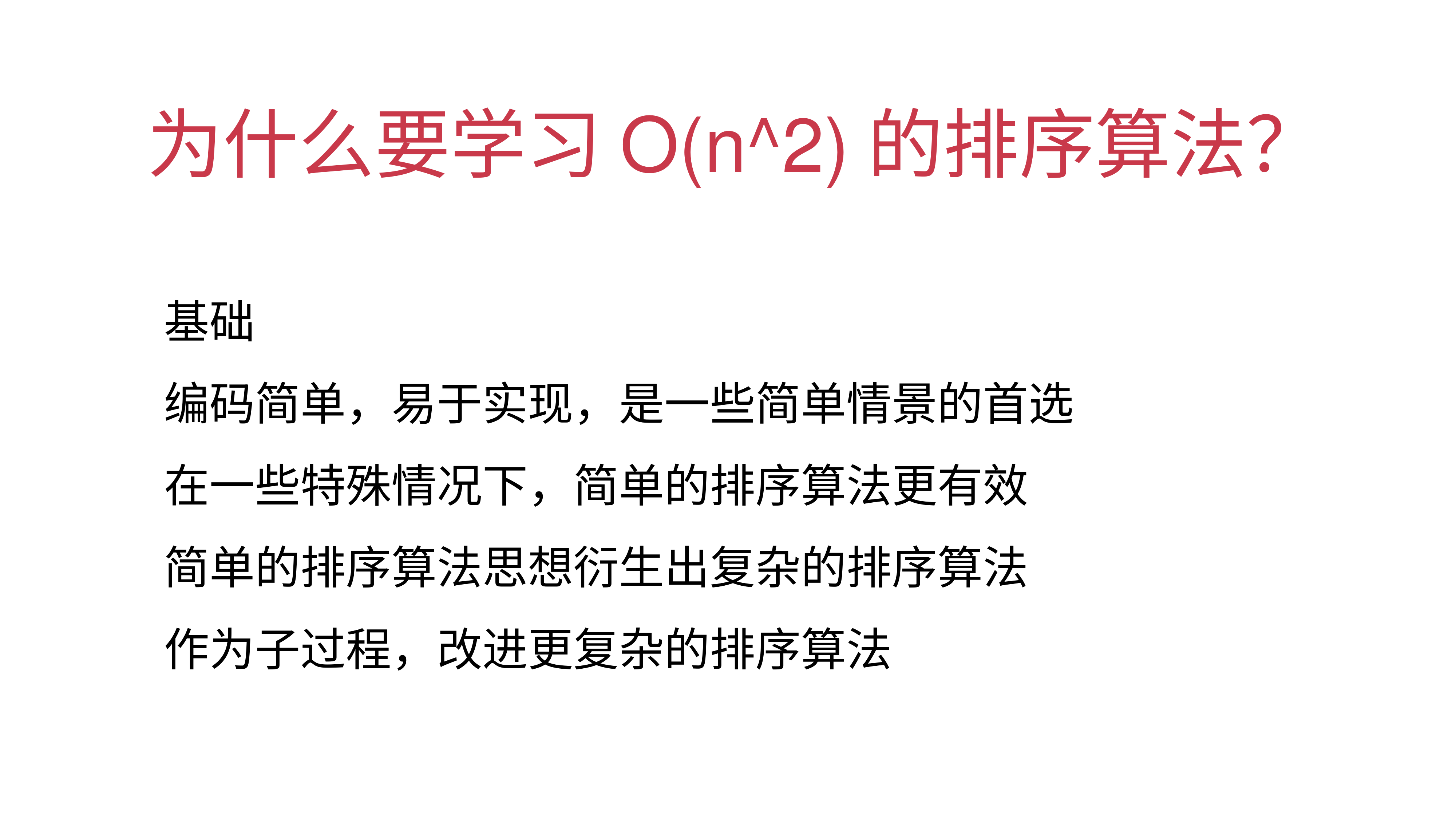

# 为什么要学习O(n^2)的排序算法？
基础
编码简单，易于实现，是一些简单情景的首选
在一些特殊情况下，简单的排序算法更有效
简单的排序算法思想衍生出复杂的排序算法
作为子过程，改进更复杂的排序算法